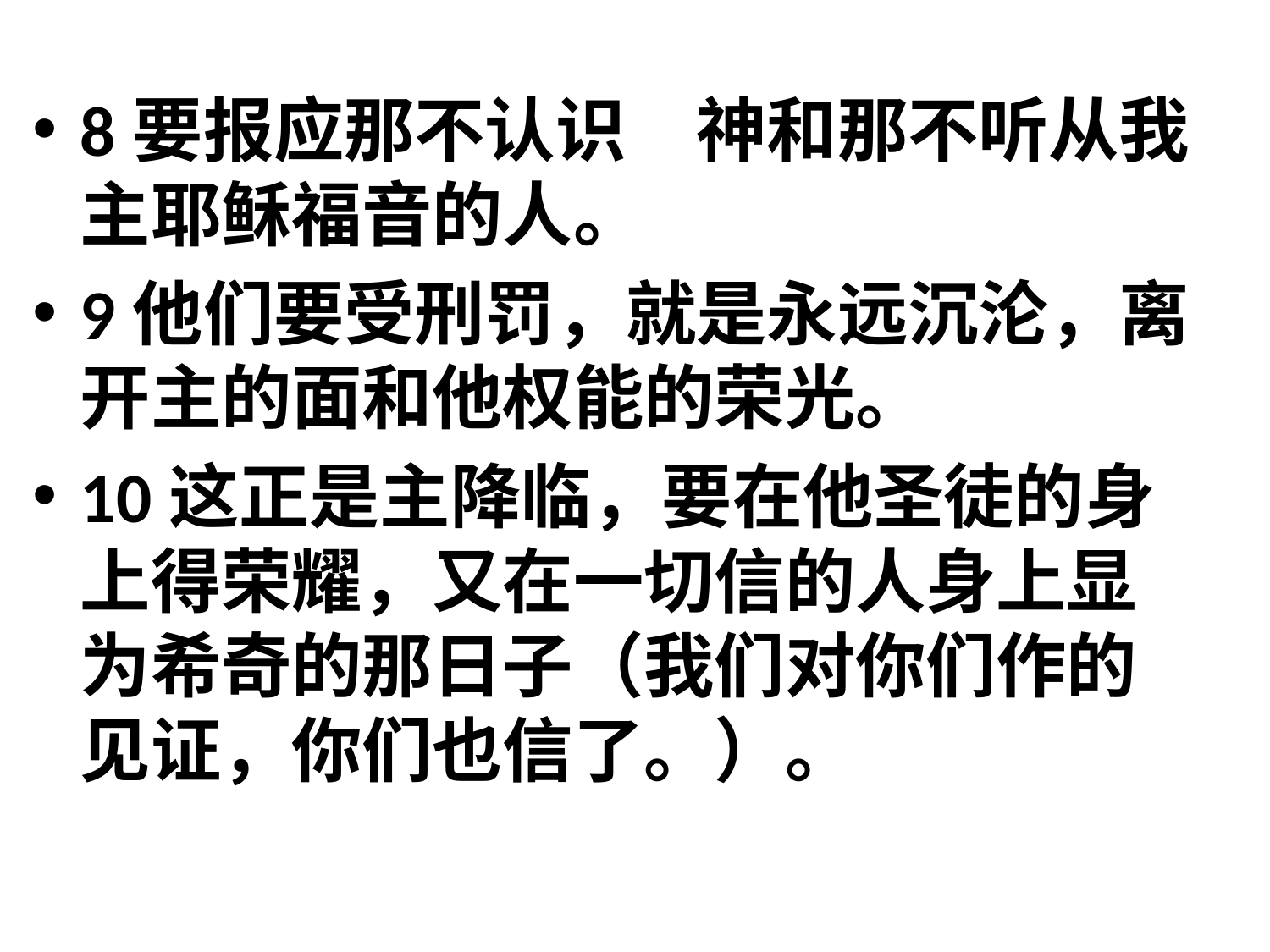

8要报应那不认识　神和那不听从我主耶稣福音的人。
9他们要受刑罚，就是永远沉沦，离开主的面和他权能的荣光。
10这正是主降临，要在他圣徒的身上得荣耀，又在一切信的人身上显为希奇的那日子（我们对你们作的见证，你们也信了。）。